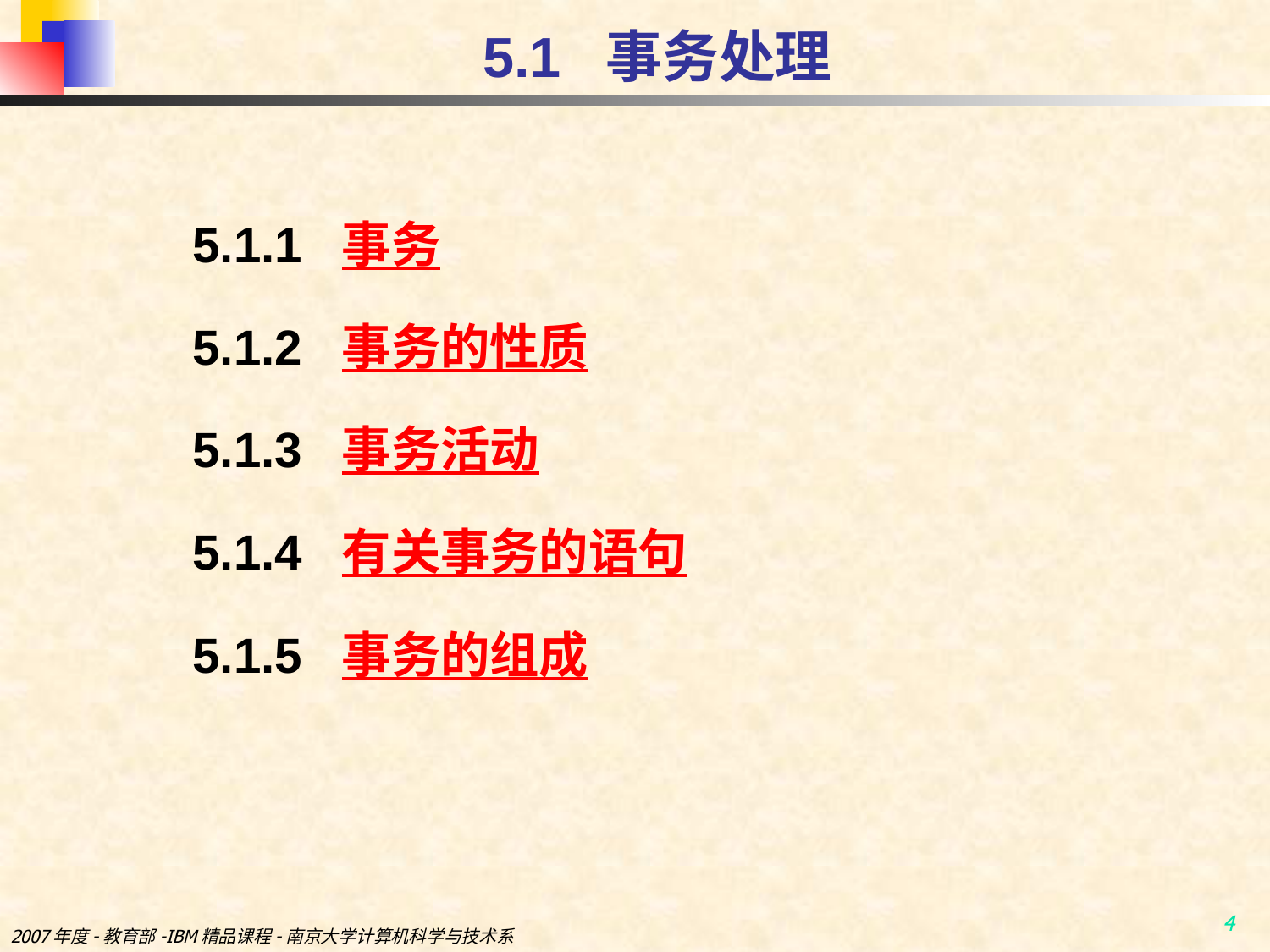

# 5.1  事务处理

5.1.1  事务
5.1.2  事务的性质
5.1.3  事务活动
5.1.4  有关事务的语句
5.1.5  事务的组成
4